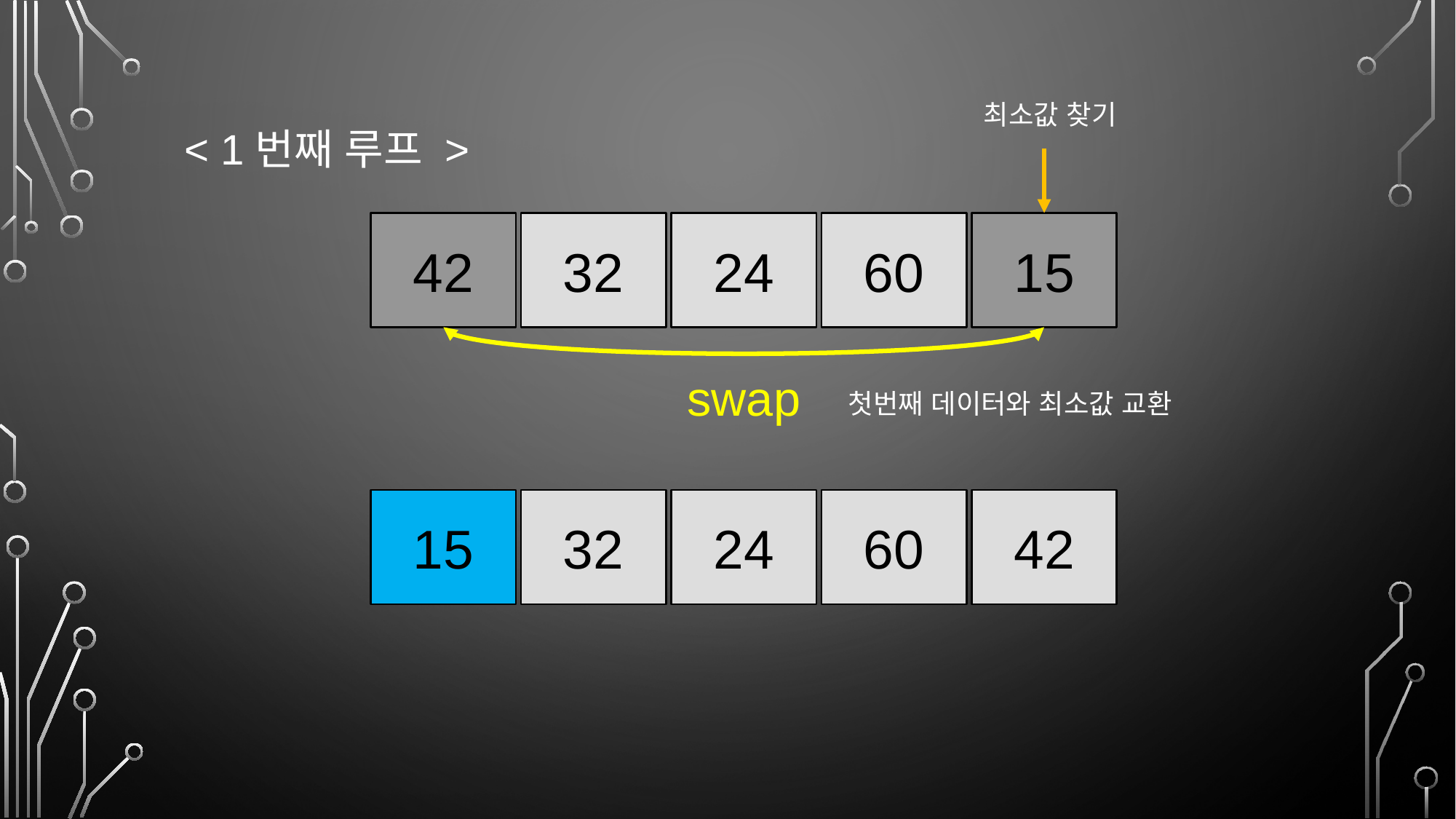

최소값 찾기
< 1번째 루프 >
42
32
24
60
15
swap
첫번째 데이터와 최소값 교환
15
32
24
60
42